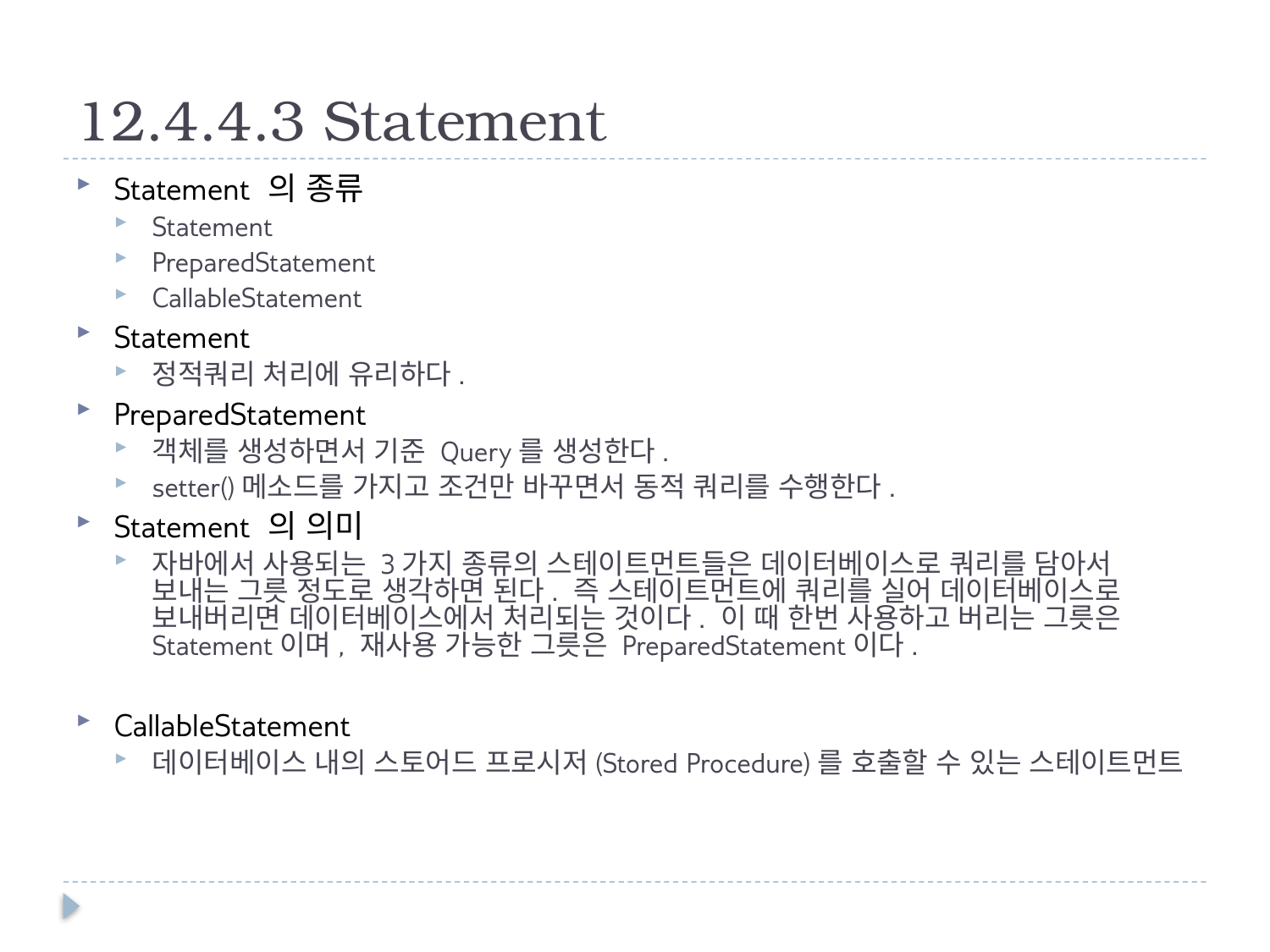

# 12.4.4.3 Statement
Statement 의 종류
Statement
PreparedStatement
CallableStatement
Statement
정적쿼리 처리에 유리하다.
PreparedStatement
객체를 생성하면서 기준 Query를 생성한다.
setter()메소드를 가지고 조건만 바꾸면서 동적 쿼리를 수행한다.
Statement 의 의미
자바에서 사용되는 3가지 종류의 스테이트먼트들은 데이터베이스로 쿼리를 담아서 보내는 그릇 정도로 생각하면 된다. 즉 스테이트먼트에 쿼리를 실어 데이터베이스로 보내버리면 데이터베이스에서 처리되는 것이다. 이 때 한번 사용하고 버리는 그릇은 Statement이며, 재사용 가능한 그릇은 PreparedStatement이다.

CallableStatement
데이터베이스 내의 스토어드 프로시저(Stored Procedure)를 호출할 수 있는 스테이트먼트